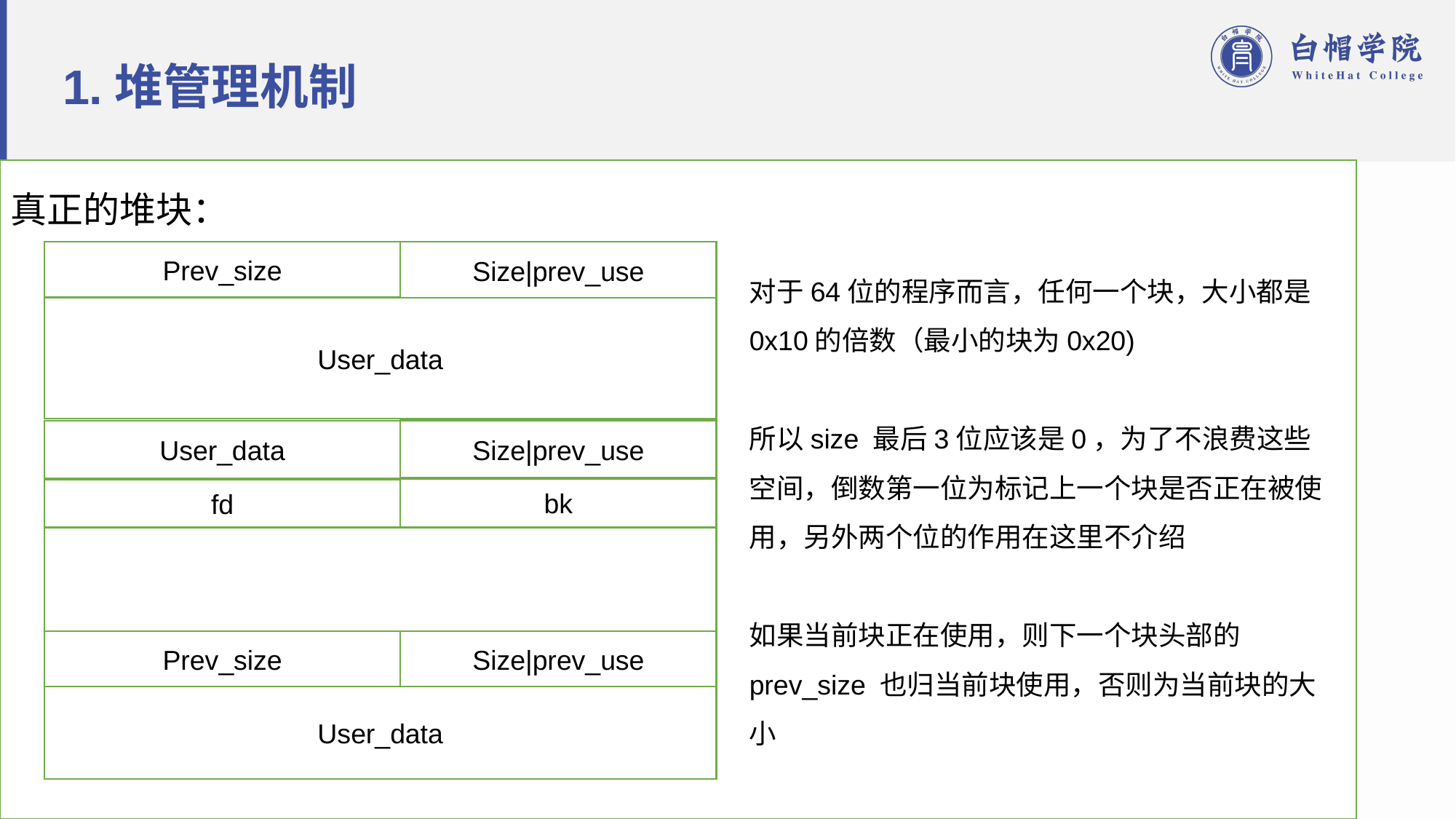

# 1.堆管理机制
真正的堆块：

Prev_size
Size|prev_use
对于64位的程序而言，任何一个块，大小都是0x10的倍数（最小的块为0x20)

所以size 最后3位应该是0，为了不浪费这些空间，倒数第一位为标记上一个块是否正在被使用，另外两个位的作用在这里不介绍

如果当前块正在使用，则下一个块头部的prev_size 也归当前块使用，否则为当前块的大小
User_data
Size|prev_use
User_data
bk
fd

Prev_size
Size|prev_use
User_data